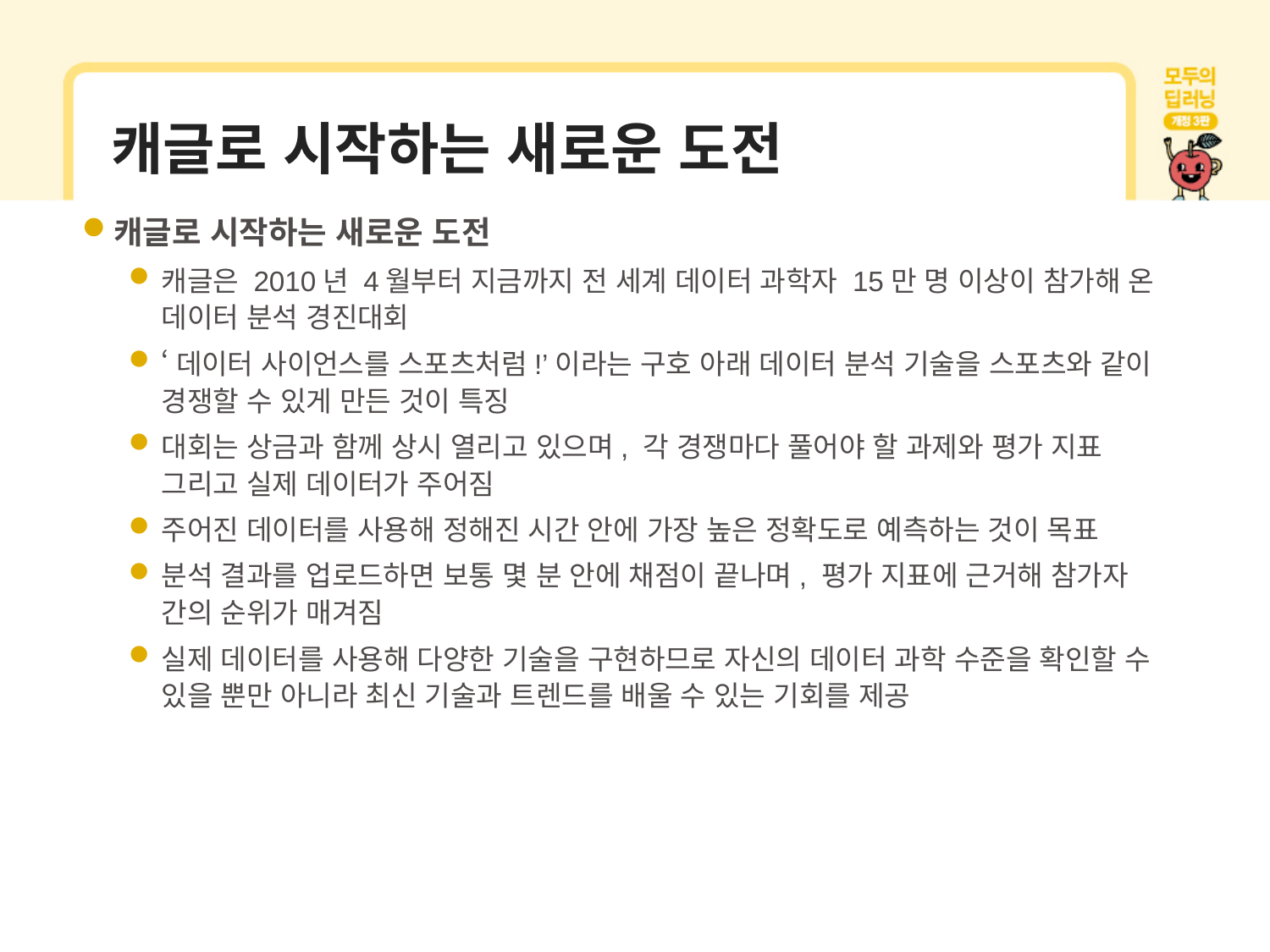

# 캐글로 시작하는 새로운 도전
캐글로 시작하는 새로운 도전
캐글은 2010년 4월부터 지금까지 전 세계 데이터 과학자 15만 명 이상이 참가해 온 데이터 분석 경진대회
‘데이터 사이언스를 스포츠처럼!’이라는 구호 아래 데이터 분석 기술을 스포츠와 같이 경쟁할 수 있게 만든 것이 특징
대회는 상금과 함께 상시 열리고 있으며, 각 경쟁마다 풀어야 할 과제와 평가 지표 그리고 실제 데이터가 주어짐
주어진 데이터를 사용해 정해진 시간 안에 가장 높은 정확도로 예측하는 것이 목표
분석 결과를 업로드하면 보통 몇 분 안에 채점이 끝나며, 평가 지표에 근거해 참가자 간의 순위가 매겨짐
실제 데이터를 사용해 다양한 기술을 구현하므로 자신의 데이터 과학 수준을 확인할 수 있을 뿐만 아니라 최신 기술과 트렌드를 배울 수 있는 기회를 제공